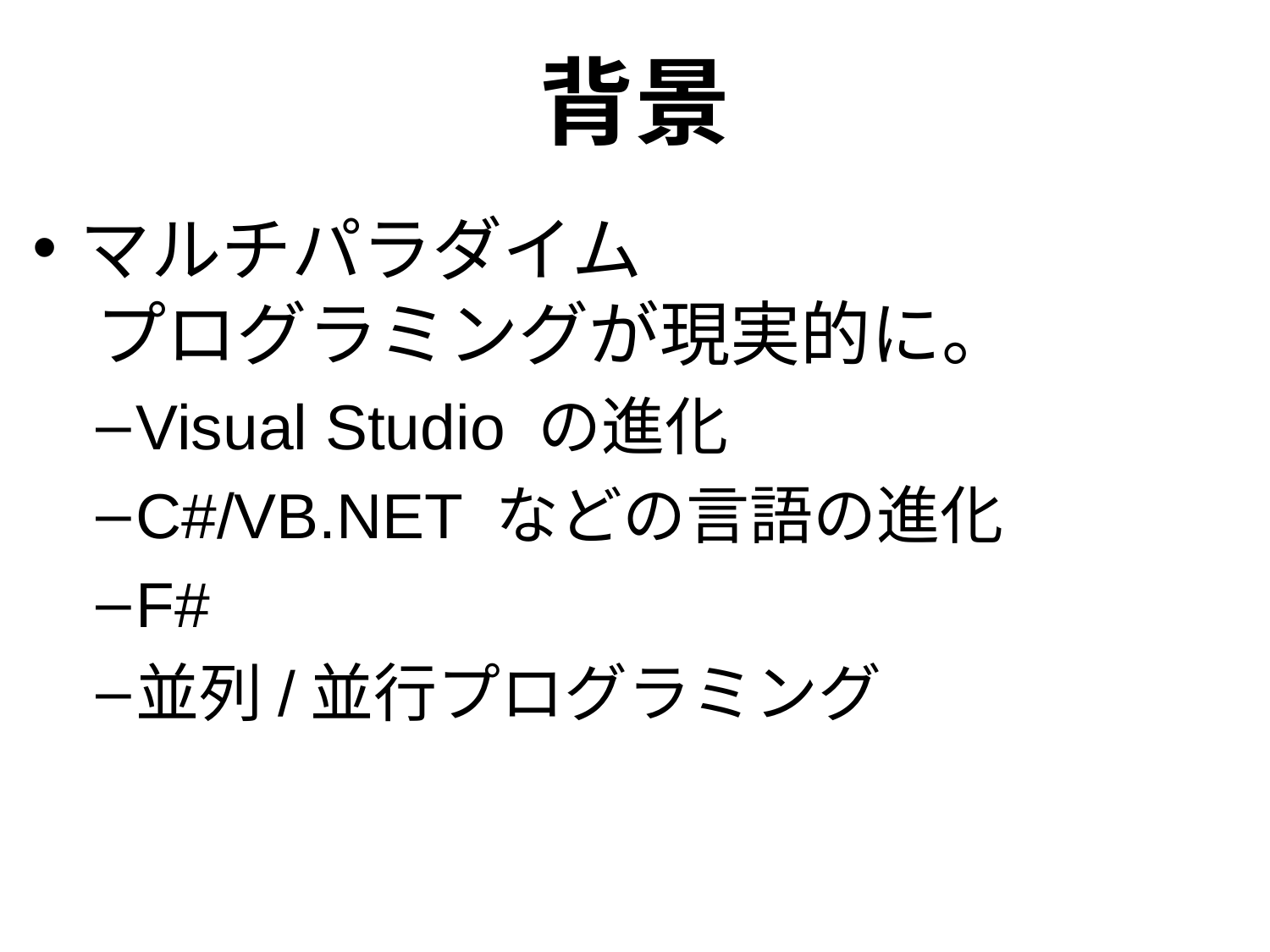

# 背景
マルチパラダイム
 プログラミングが現実的に。
Visual Studio の進化
C#/VB.NET などの言語の進化
F#
並列/並行プログラミング